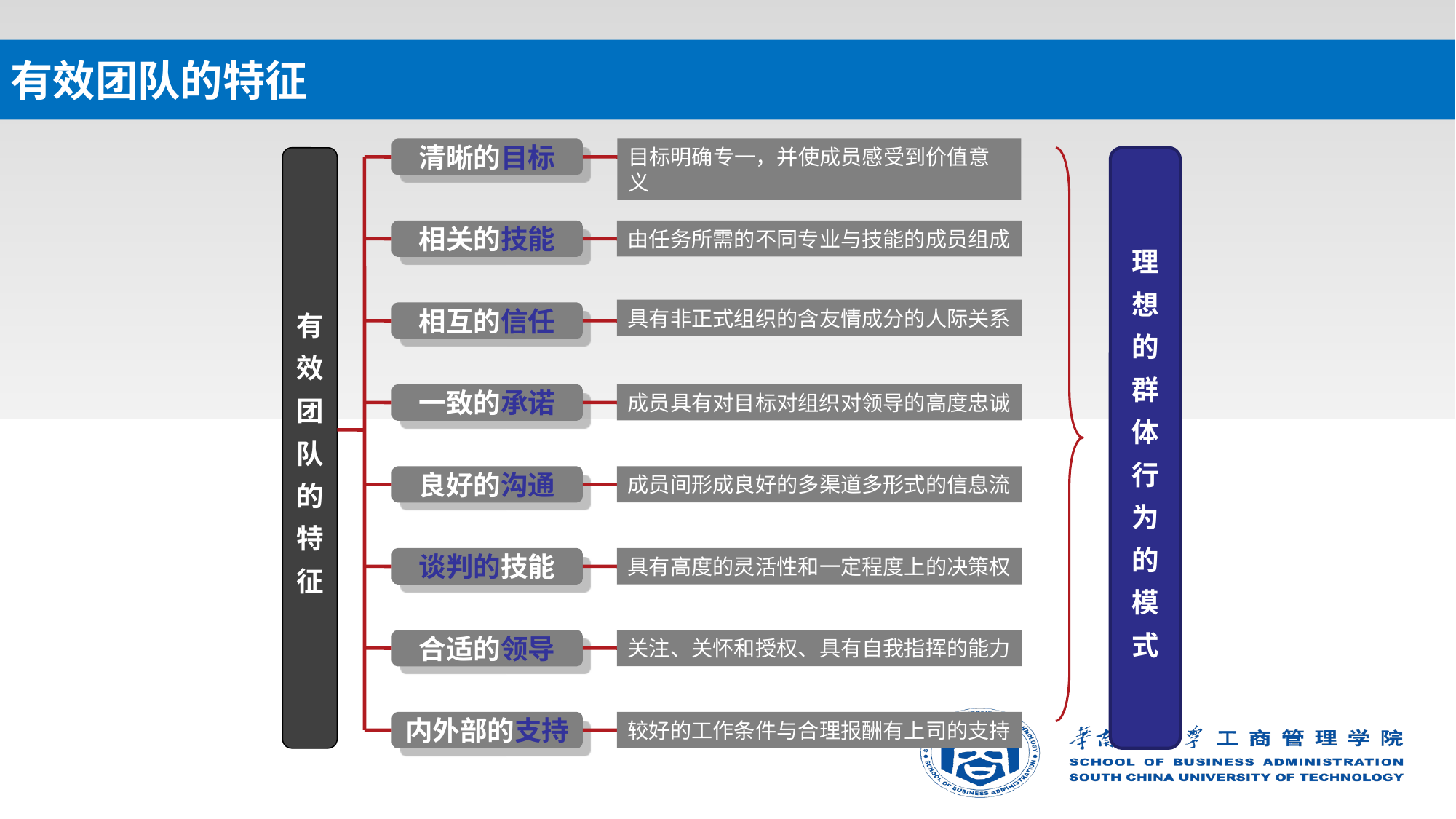

# 有效团队的特征
清晰的目标
目标明确专一，并使成员感受到价值意义
有
效
团
队
的
特
征

理
想
的
群
体
行
为
的
模
式

相关的技能
由任务所需的不同专业与技能的成员组成

具有非正式组织的含友情成分的人际关系
相互的信任

一致的承诺
成员具有对目标对组织对领导的高度忠诚

良好的沟通
成员间形成良好的多渠道多形式的信息流

谈判的技能
具有高度的灵活性和一定程度上的决策权

合适的领导
关注、关怀和授权、具有自我指挥的能力

内外部的支持
较好的工作条件与合理报酬有上司的支持